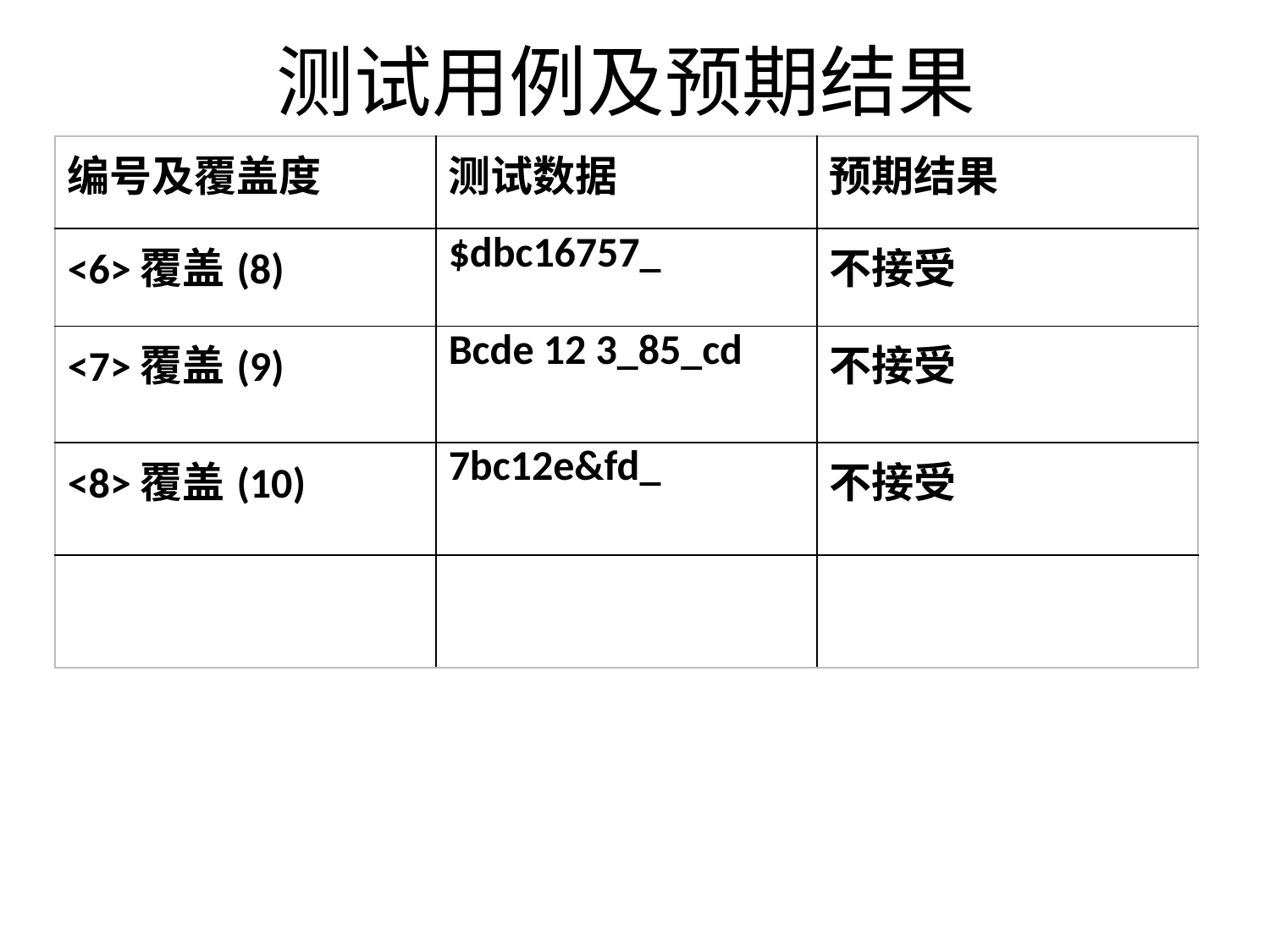

# 测试用例及预期结果
| 编号及覆盖度 | 测试数据 | 预期结果 |
| --- | --- | --- |
| <6>覆盖(8) | $dbc16757\_ | 不接受 |
| <7>覆盖(9) | Bcde 12 3\_85\_cd | 不接受 |
| <8>覆盖(10) | 7bc12e&fd\_ | 不接受 |
|  |  |  |